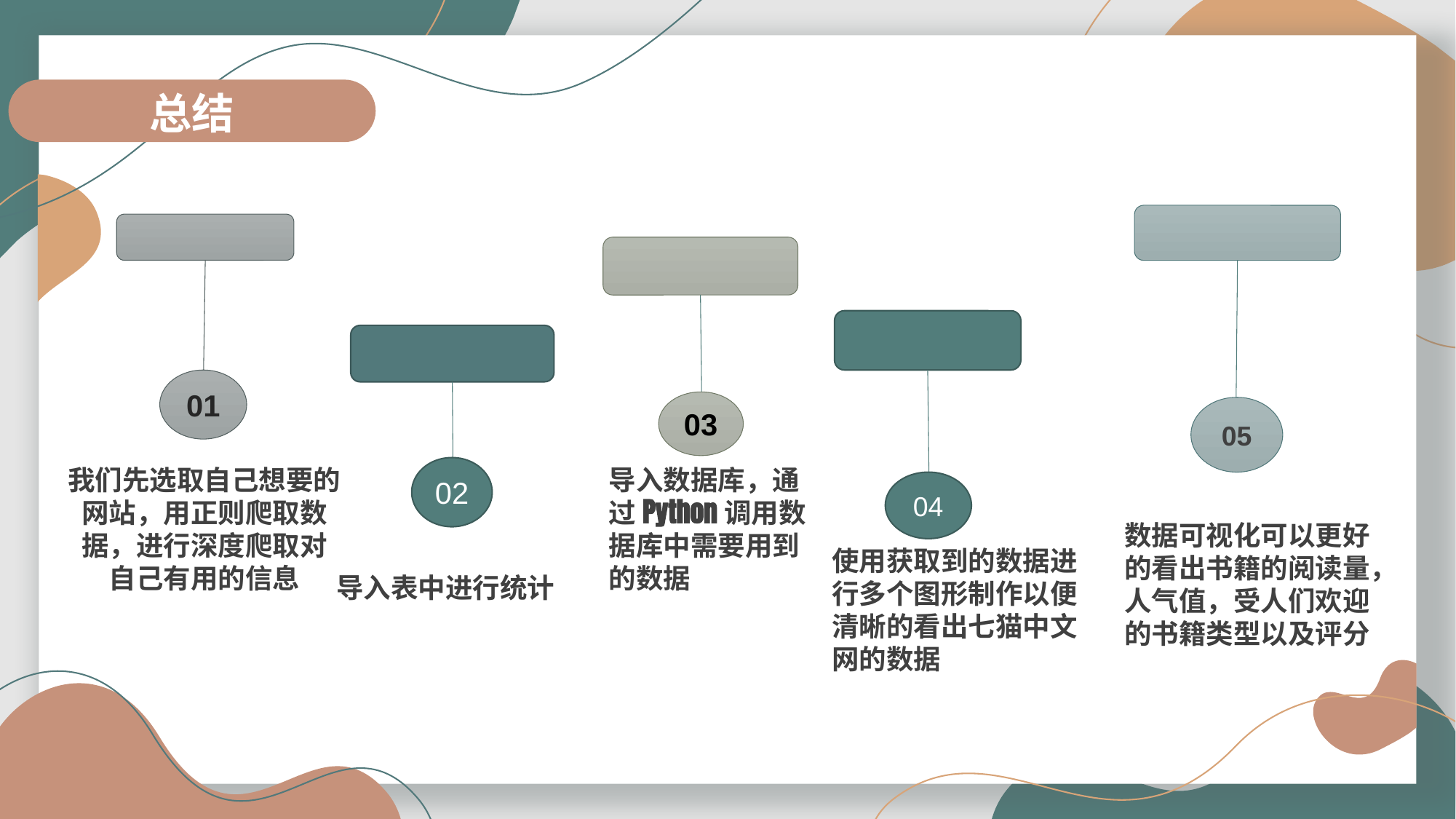

总结

01
03
05
我们先选取自己想要的
网站，用正则爬取数
据，进行深度爬取对
自己有用的信息
02
导入数据库，通过Python调用数据库中需要用到的数据
04

数据可视化可以更好的看出书籍的阅读量，人气值，受人们欢迎的书籍类型以及评分
使用获取到的数据进行多个图形制作以便清晰的看出七猫中文网的数据
导入表中进行统计